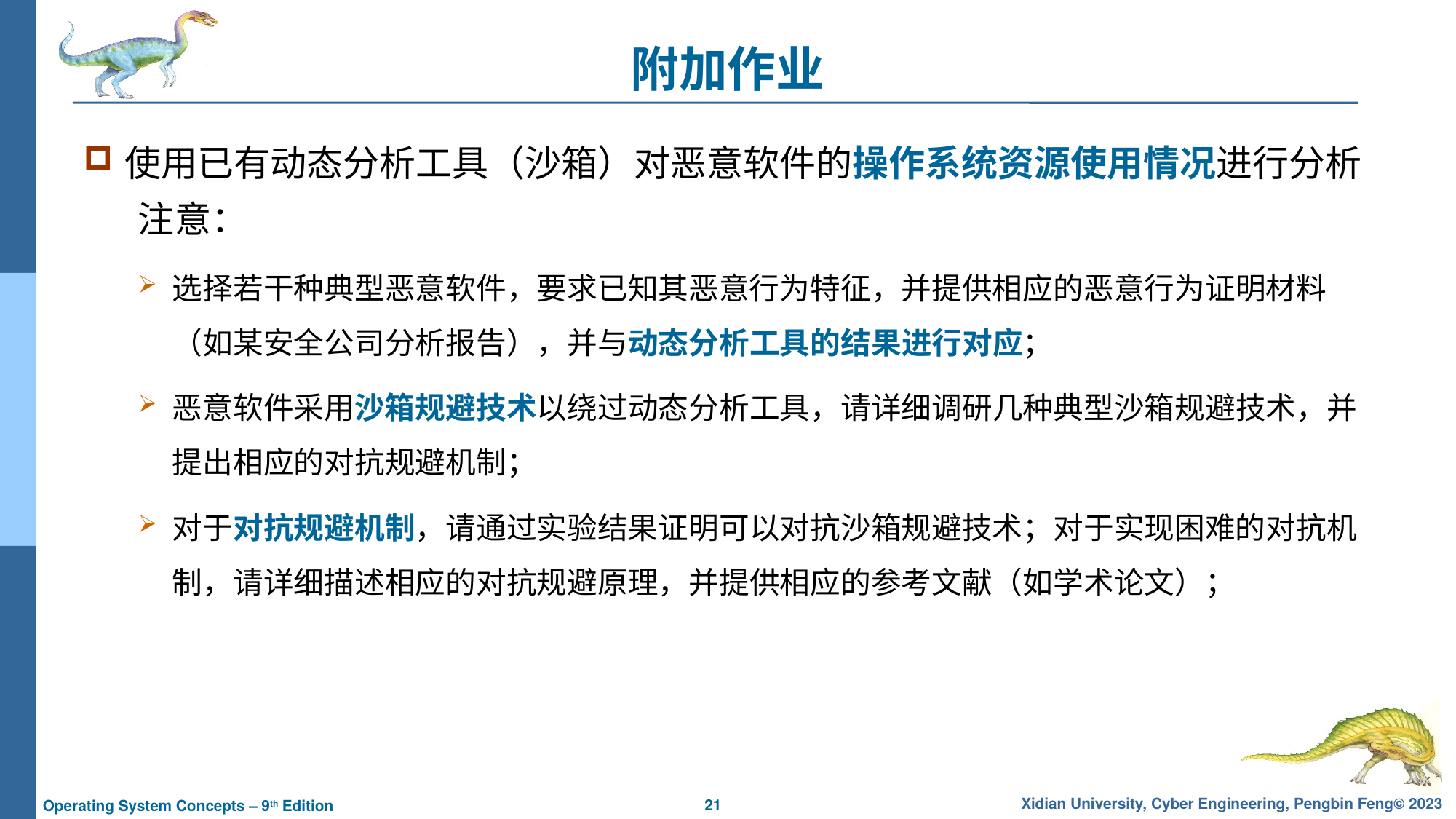

# 附加作业
使用已有动态分析工具（沙箱）对恶意软件的操作系统资源使用情况进行分析
注意：
选择若干种典型恶意软件，要求已知其恶意行为特征，并提供相应的恶意行为证明材料（如某安全公司分析报告），并与动态分析工具的结果进行对应；
恶意软件采用沙箱规避技术以绕过动态分析工具，请详细调研几种典型沙箱规避技术，并提出相应的对抗规避机制；
对于对抗规避机制，请通过实验结果证明可以对抗沙箱规避技术；对于实现困难的对抗机制，请详细描述相应的对抗规避原理，并提供相应的参考文献（如学术论文）；